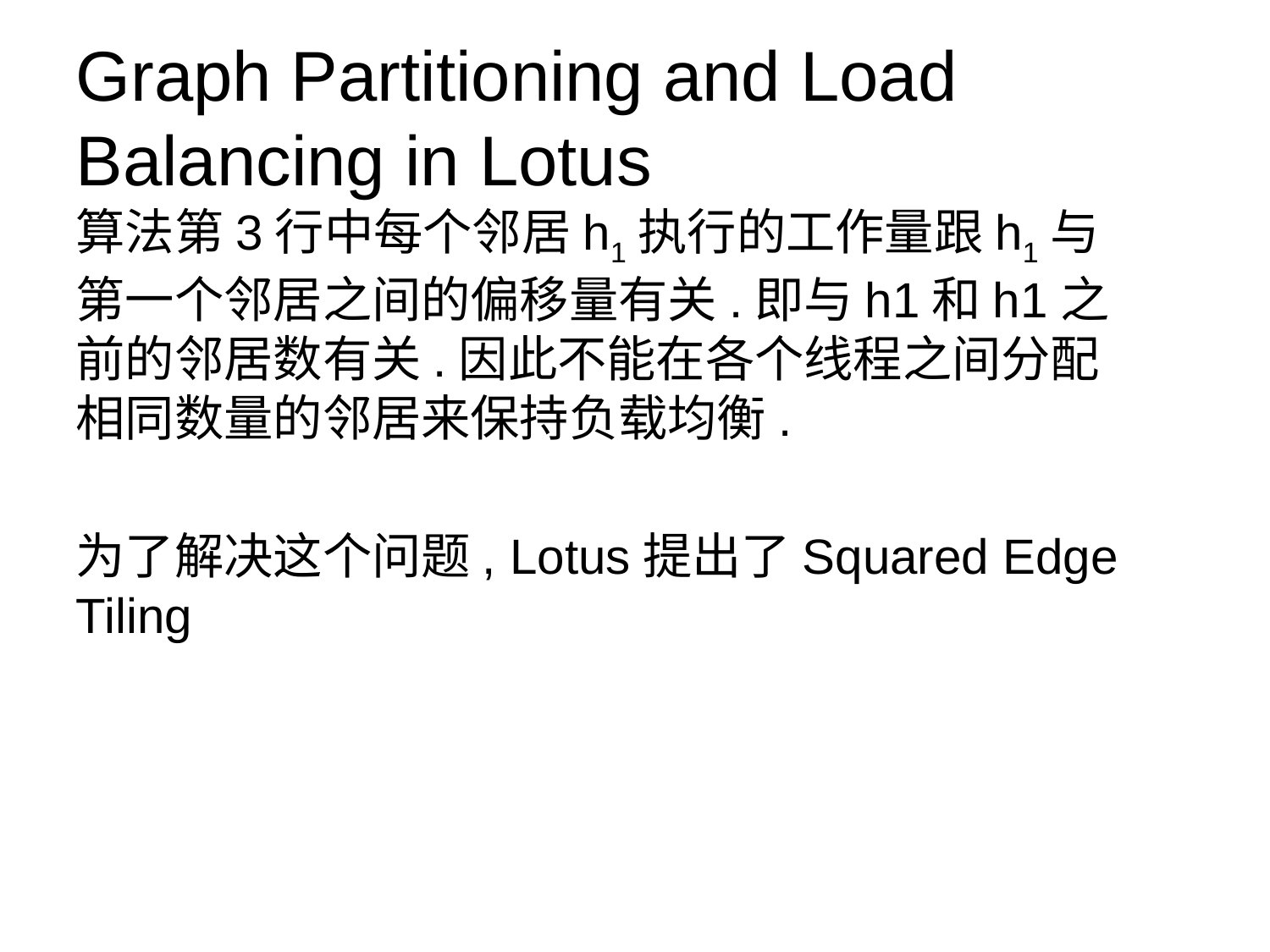

# Graph Partitioning and Load Balancing in Lotus
算法第3行中每个邻居h1执行的工作量跟h1与第一个邻居之间的偏移量有关.即与h1和h1之前的邻居数有关.因此不能在各个线程之间分配相同数量的邻居来保持负载均衡.

为了解决这个问题, Lotus提出了Squared Edge Tiling